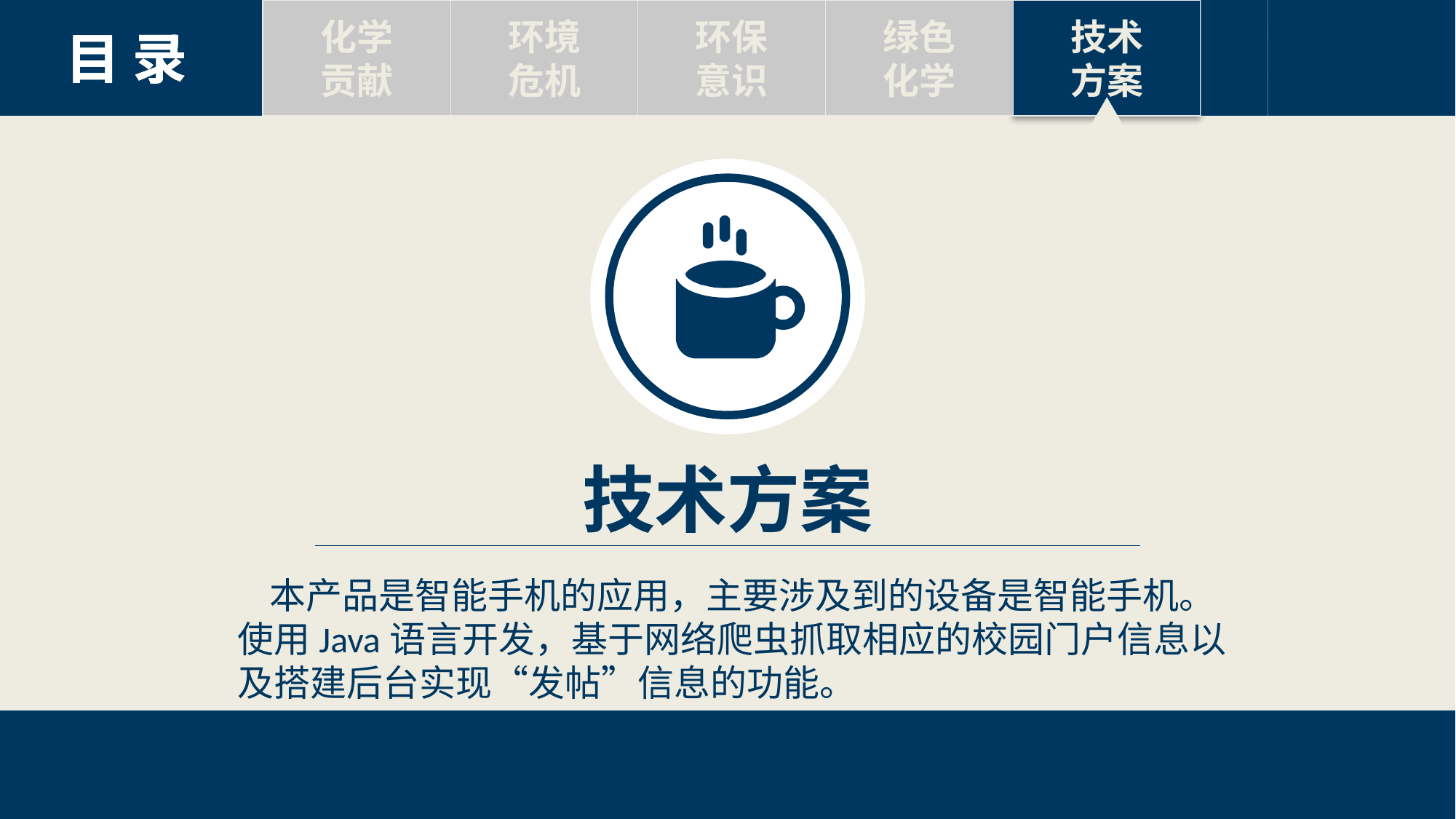

标题一
Text here
标题一
Text here
化学
贡献
标题二
Text here
标题二
Text here
标题二
Text here
标题二
Text here
环境
危机
标题三
Text here
标题三
Text here
标题三
Text here
标题三
Text here
环保
意识
标题四
Text here
标题四
Text here
标题四
Text here
标题四
Text here
绿色
化学
标题四
Text here
标题四
Text here
标题四
Text here
绿色
化学
技术
方案
标题六
Text here
标题六
Text here
标题六
Text here
标题六
Text here

目 录
目 录
目 录
目 录
目 录

技术方案
本产品是智能手机的应用，主要涉及到的设备是智能手机。使用Java语言开发，基于网络爬虫抓取相应的校园门户信息以及搭建后台实现“发帖”信息的功能。

13